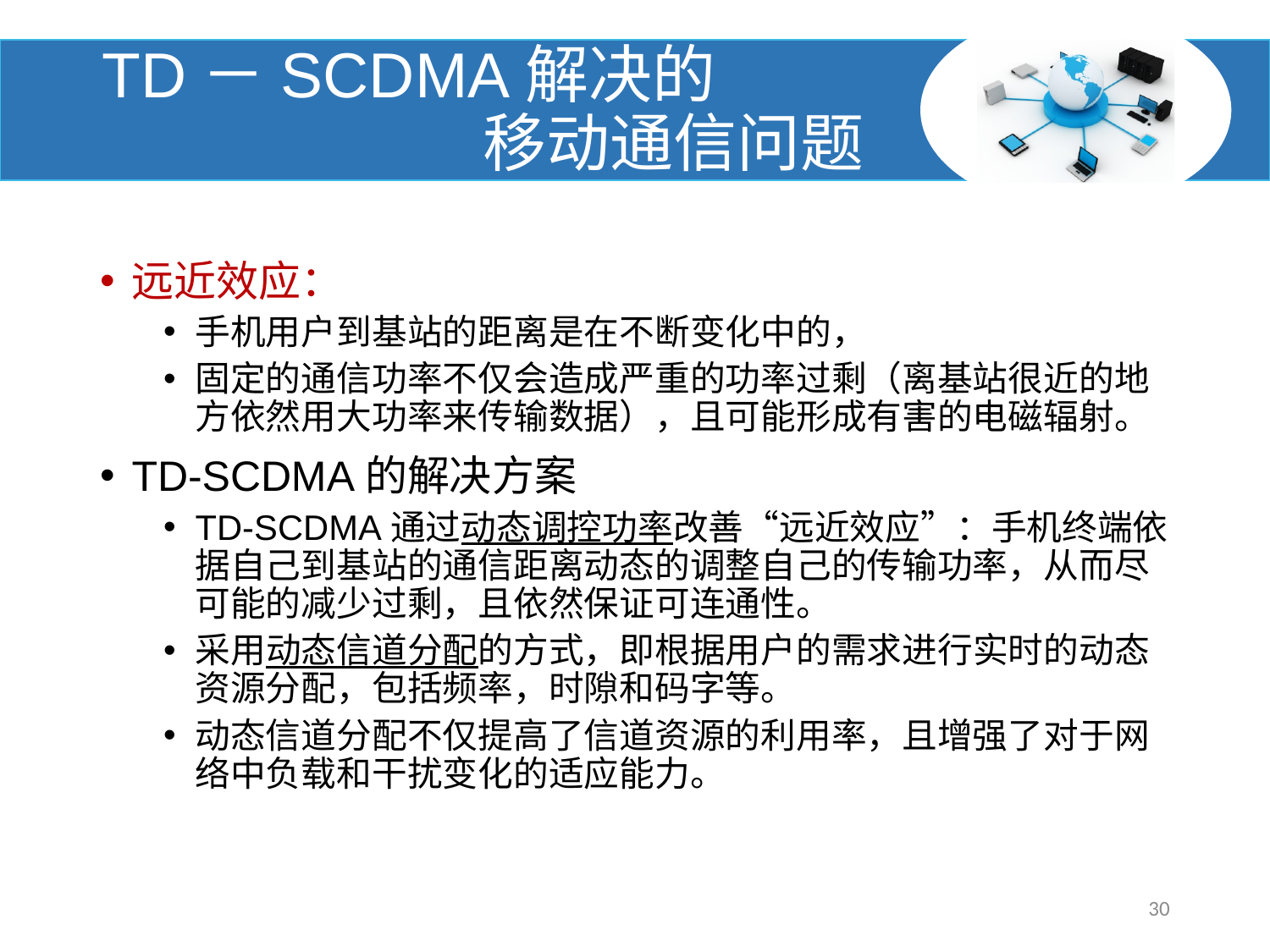

# TD－SCDMA解决的 移动通信问题
远近效应：
手机用户到基站的距离是在不断变化中的，
固定的通信功率不仅会造成严重的功率过剩（离基站很近的地方依然用大功率来传输数据），且可能形成有害的电磁辐射。
TD-SCDMA的解决方案
TD-SCDMA通过动态调控功率改善“远近效应”：手机终端依据自己到基站的通信距离动态的调整自己的传输功率，从而尽可能的减少过剩，且依然保证可连通性。
采用动态信道分配的方式，即根据用户的需求进行实时的动态资源分配，包括频率，时隙和码字等。
动态信道分配不仅提高了信道资源的利用率，且增强了对于网络中负载和干扰变化的适应能力。

30